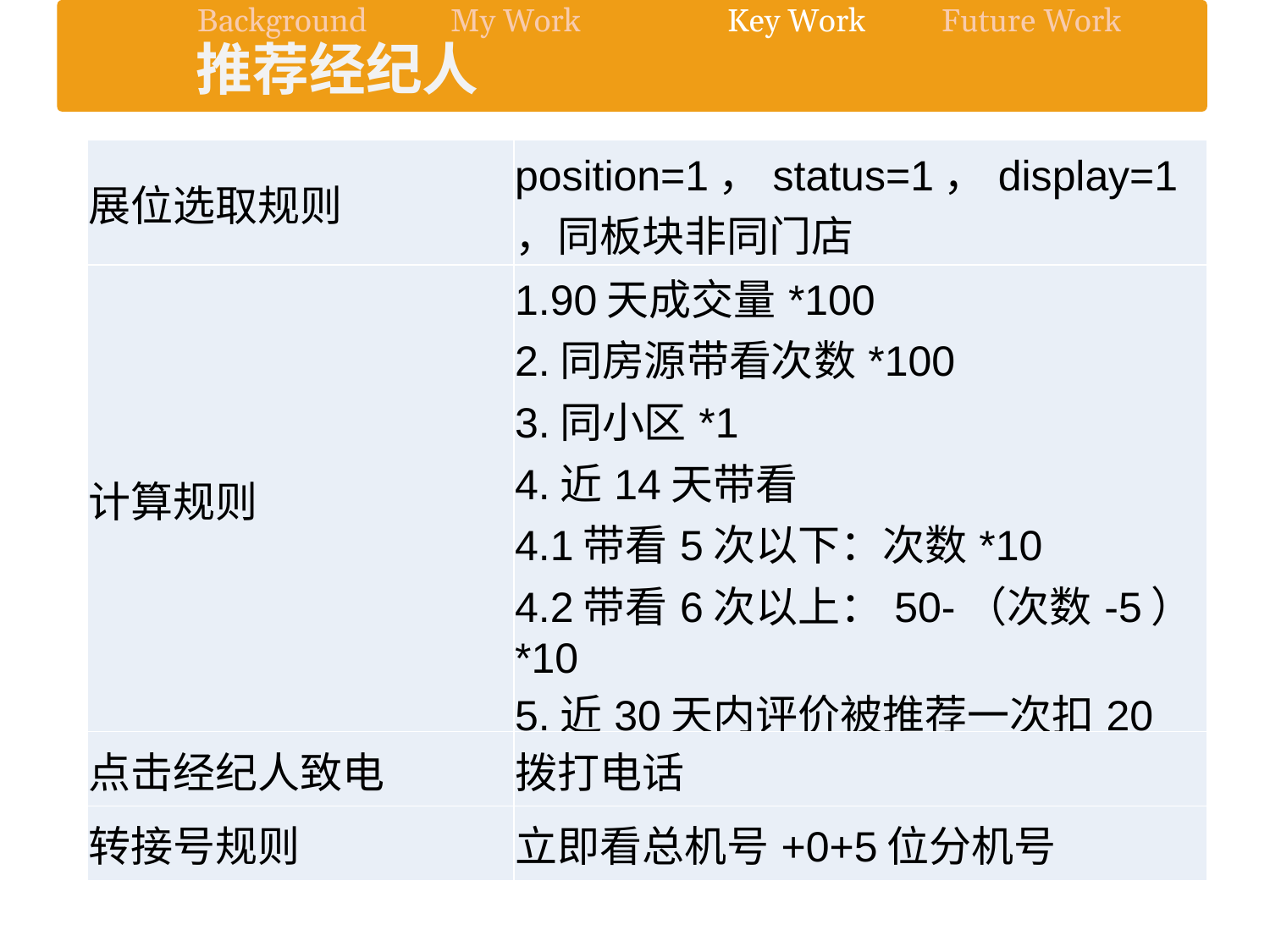

Background
My Work
Key Work
Future Work
推荐经纪人
| 展位选取规则 | position=1，status=1，display=1，同板块非同门店 |
| --- | --- |
| 计算规则 | 1.90天成交量\*100 2.同房源带看次数\*100 3.同小区\*1 4.近14天带看 4.1带看5次以下：次数\*10 4.2带看6次以上：50-（次数-5）\*10 5.近30天内评价被推荐一次扣20 |
| 点击经纪人致电 | 拨打电话 |
| 转接号规则 | 立即看总机号+0+5位分机号 |